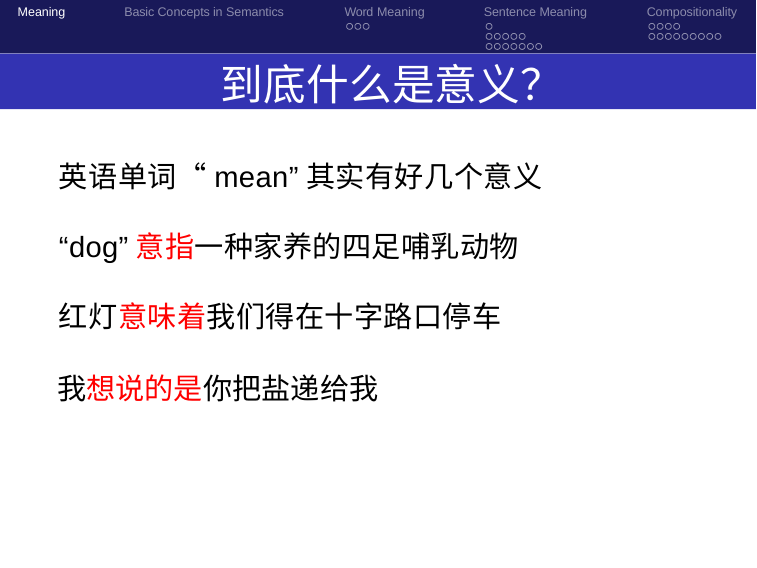

Meaning
Basic Concepts in Semantics
Word Meaning
Sentence Meaning
Compositionality

    到底什么是意义？
英语单词“mean”其实有好几个意义

“dog”意指一种家养的四足哺乳动物

红灯意味着我们得在十字路口停车

我想说的是你把盐递给我